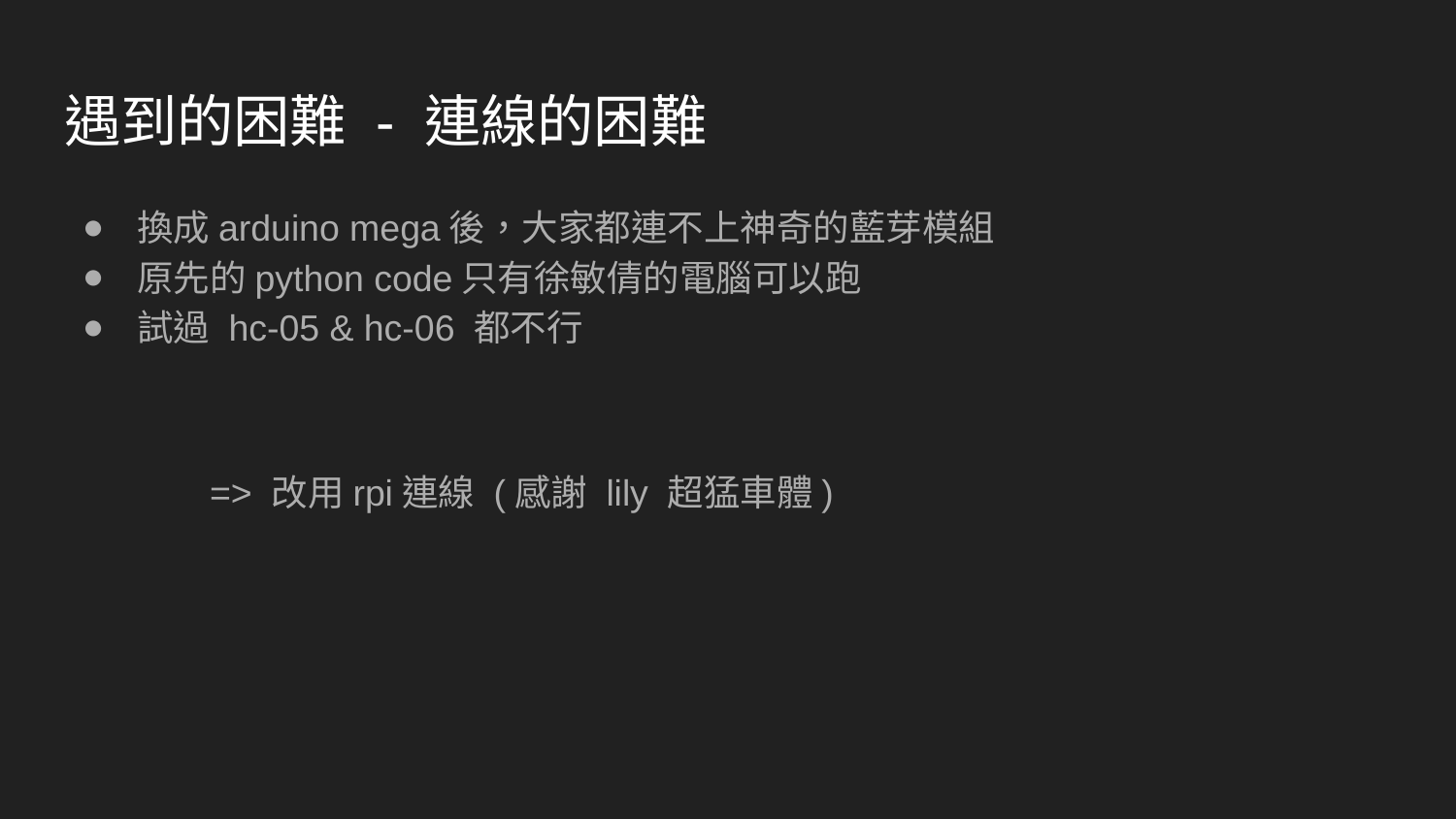

# 遇到的困難 - 連線的困難
換成arduino mega後，大家都連不上神奇的藍芽模組
原先的python code只有徐敏倩的電腦可以跑
試過 hc-05 & hc-06 都不行

	=> 改用rpi連線 (感謝 lily 超猛車體)